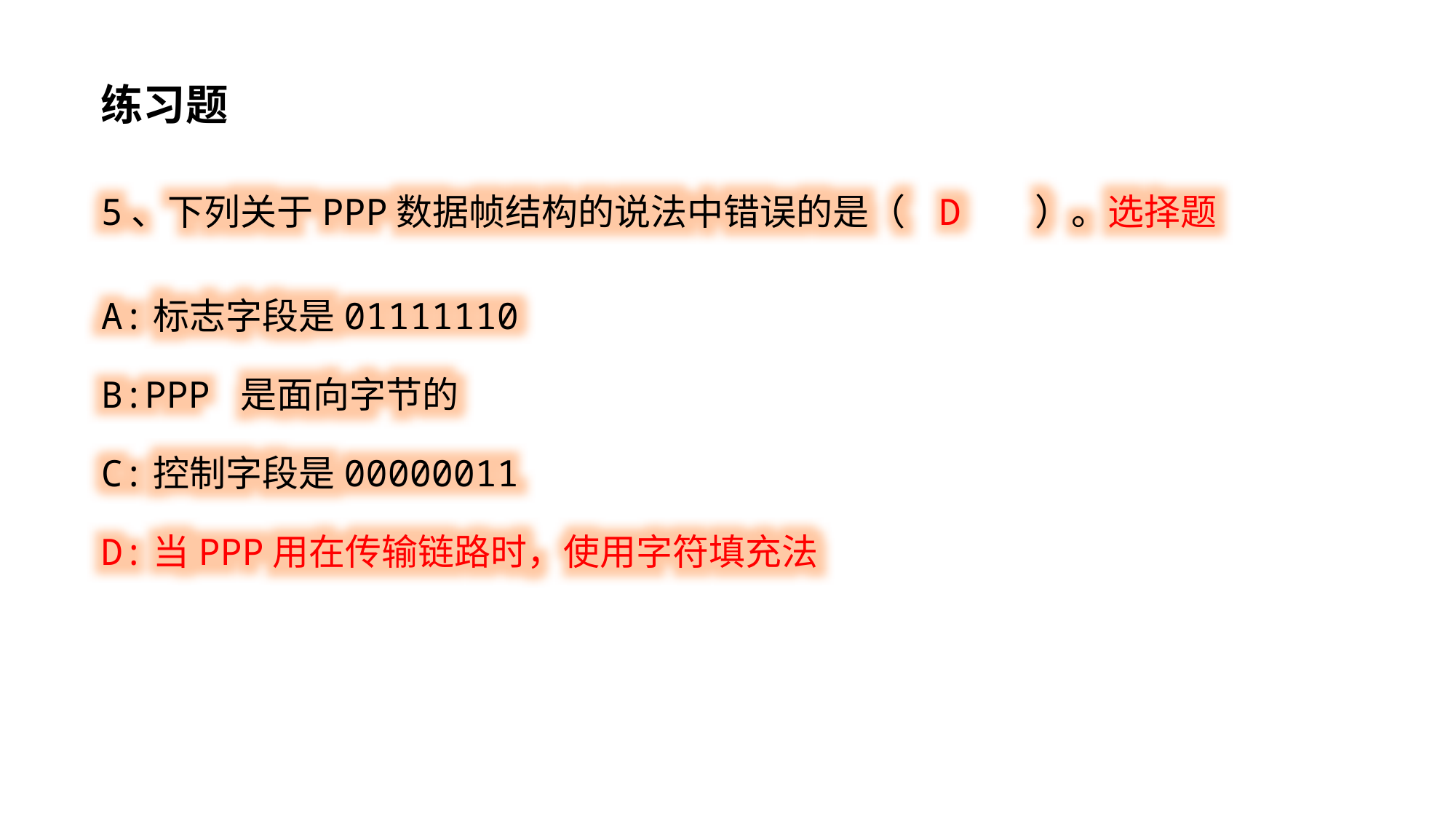

练习题
5、下列关于PPP数据帧结构的说法中错误的是（   D   ）。选择题

A:标志字段是01111110

B:PPP 是面向字节的

C:控制字段是00000011

D:当PPP用在传输链路时，使用字符填充法